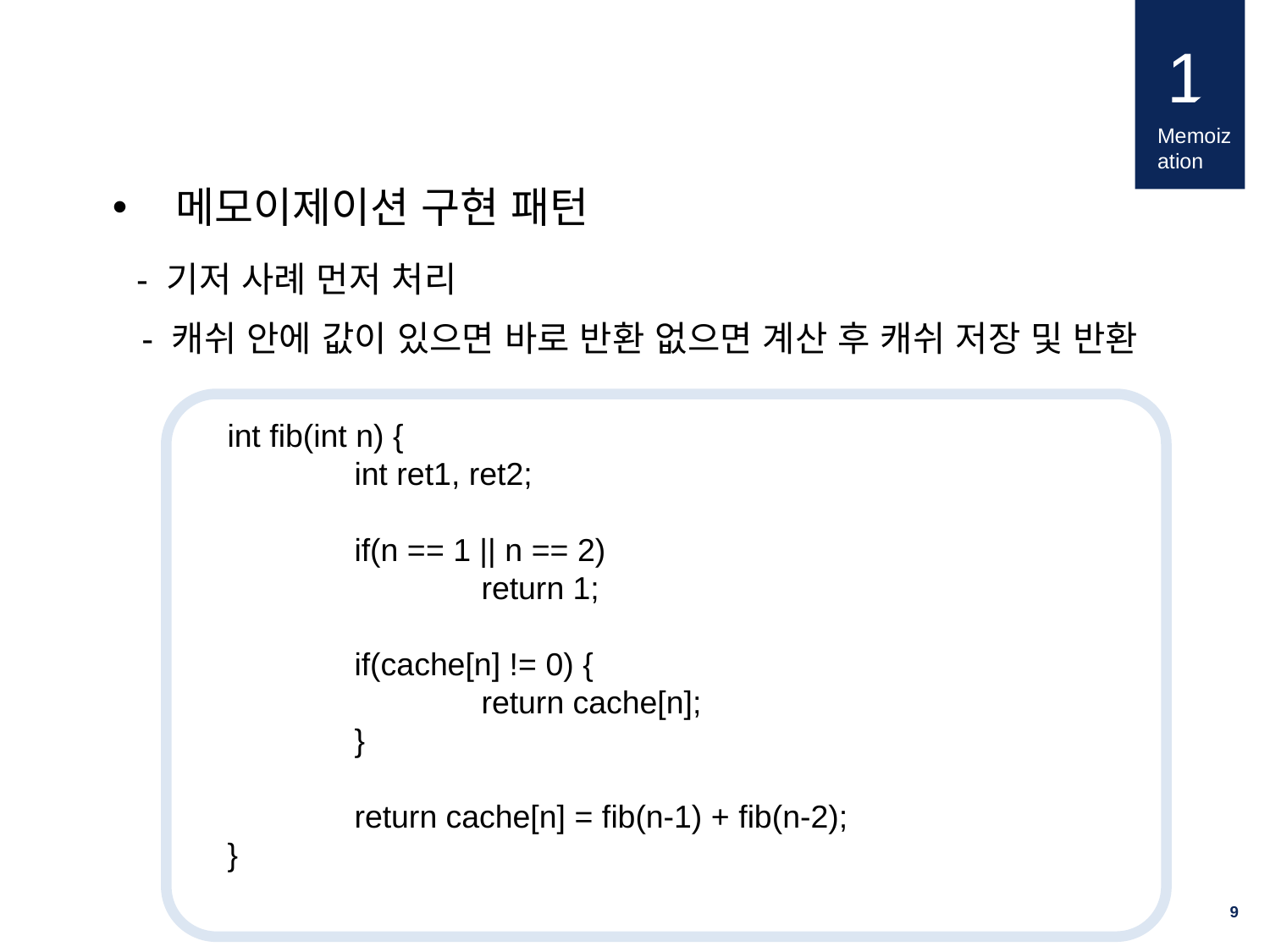

1

Memoization
메모이제이션 구현 패턴
  - 기저 사례 먼저 처리
   - 캐쉬 안에 값이 있으면 바로 반환 없으면 계산 후 캐쉬 저장 및 반환

int fib(int n) {
	int ret1, ret2;

	if(n == 1 || n == 2)
		return 1;

	if(cache[n] != 0) {
		return cache[n];
	}

	return cache[n] = fib(n-1) + fib(n-2);
}
9